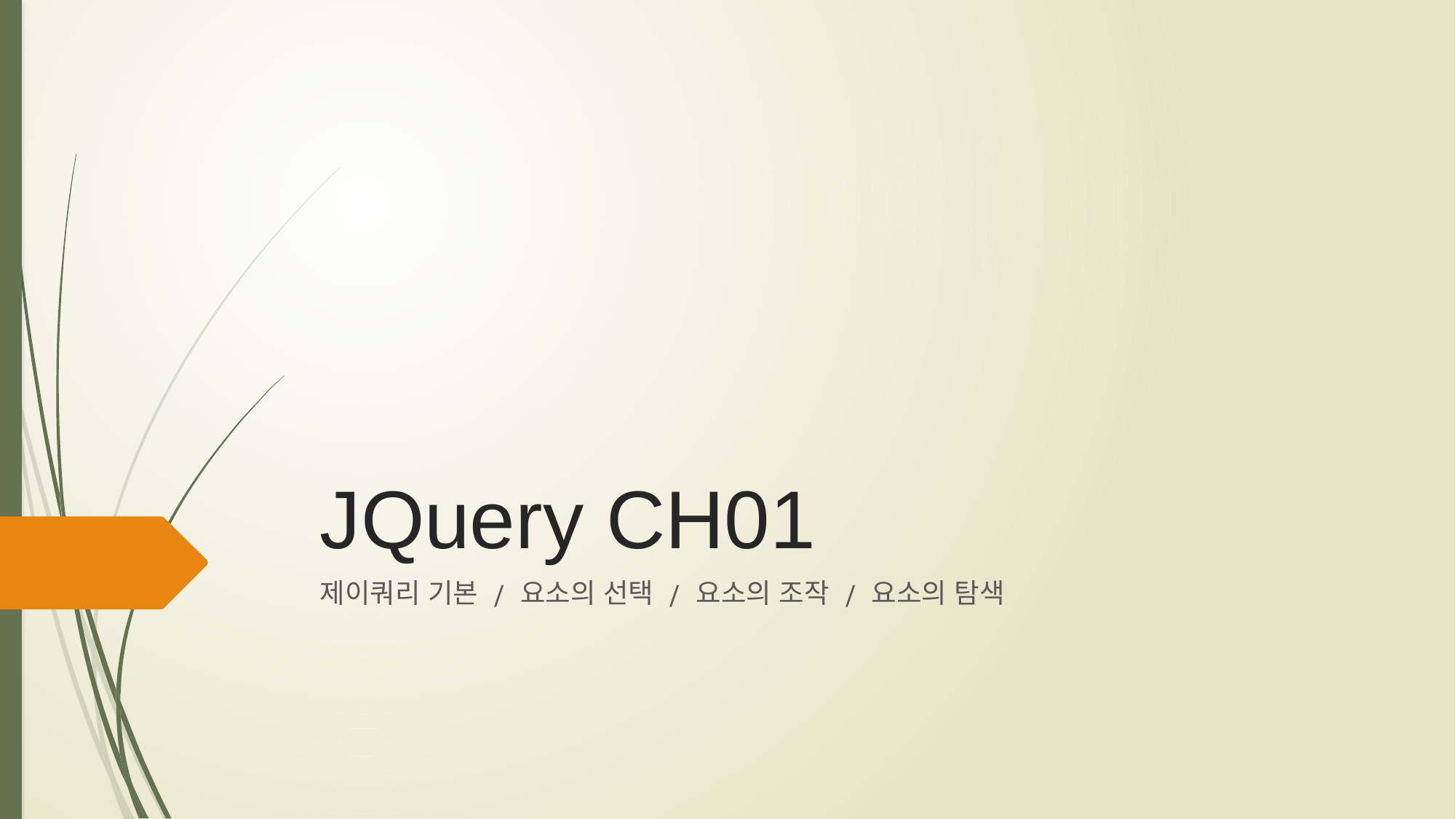

# JQuery CH01
제이쿼리 기본 / 요소의 선택 / 요소의 조작 / 요소의 탐색